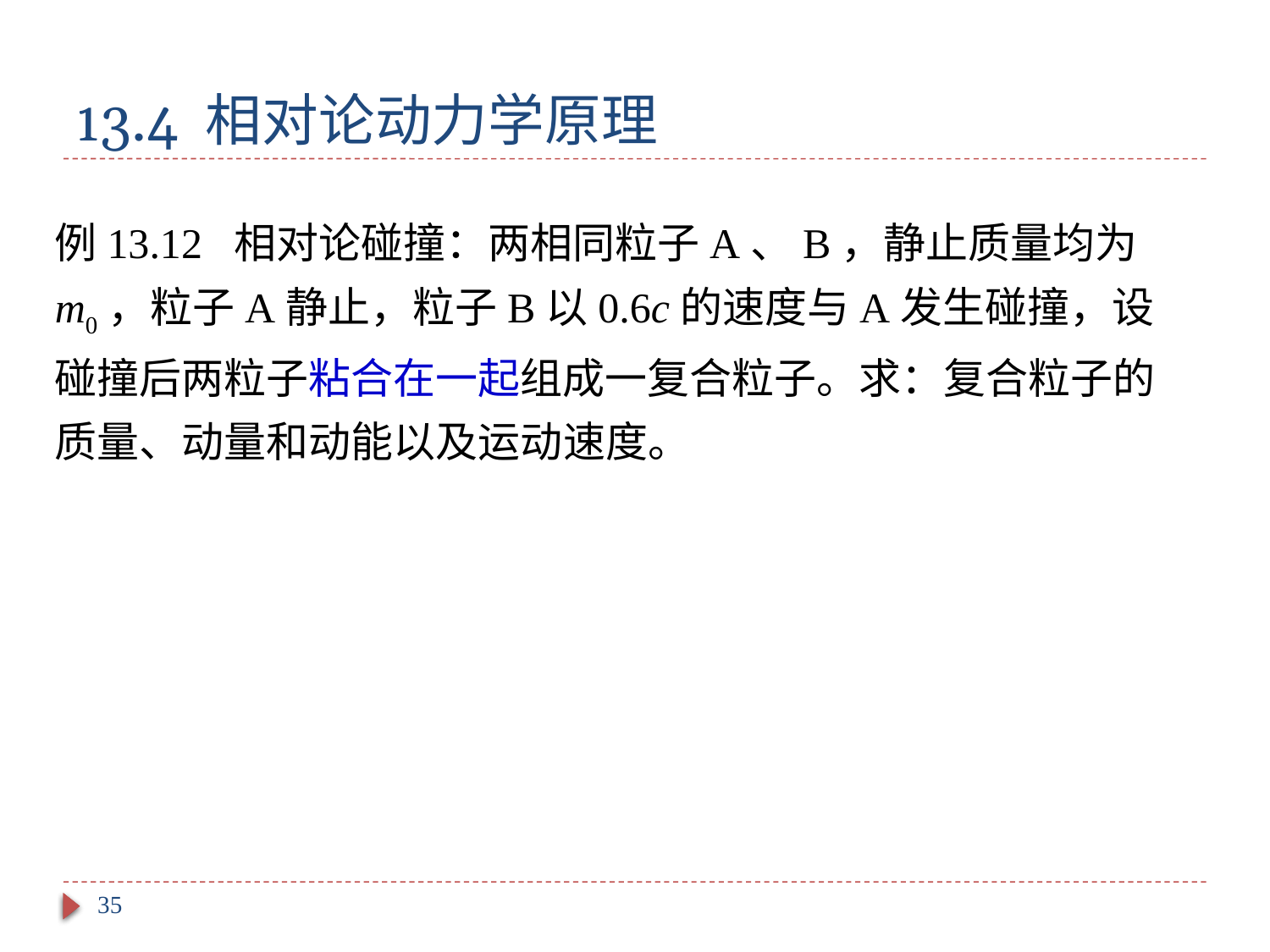

# 13.4 相对论动力学原理
例13.12  相对论碰撞：两相同粒子A、B，静止质量均为m0，粒子A静止，粒子B以0.6c的速度与A发生碰撞，设碰撞后两粒子粘合在一起组成一复合粒子。求：复合粒子的质量、动量和动能以及运动速度。
35